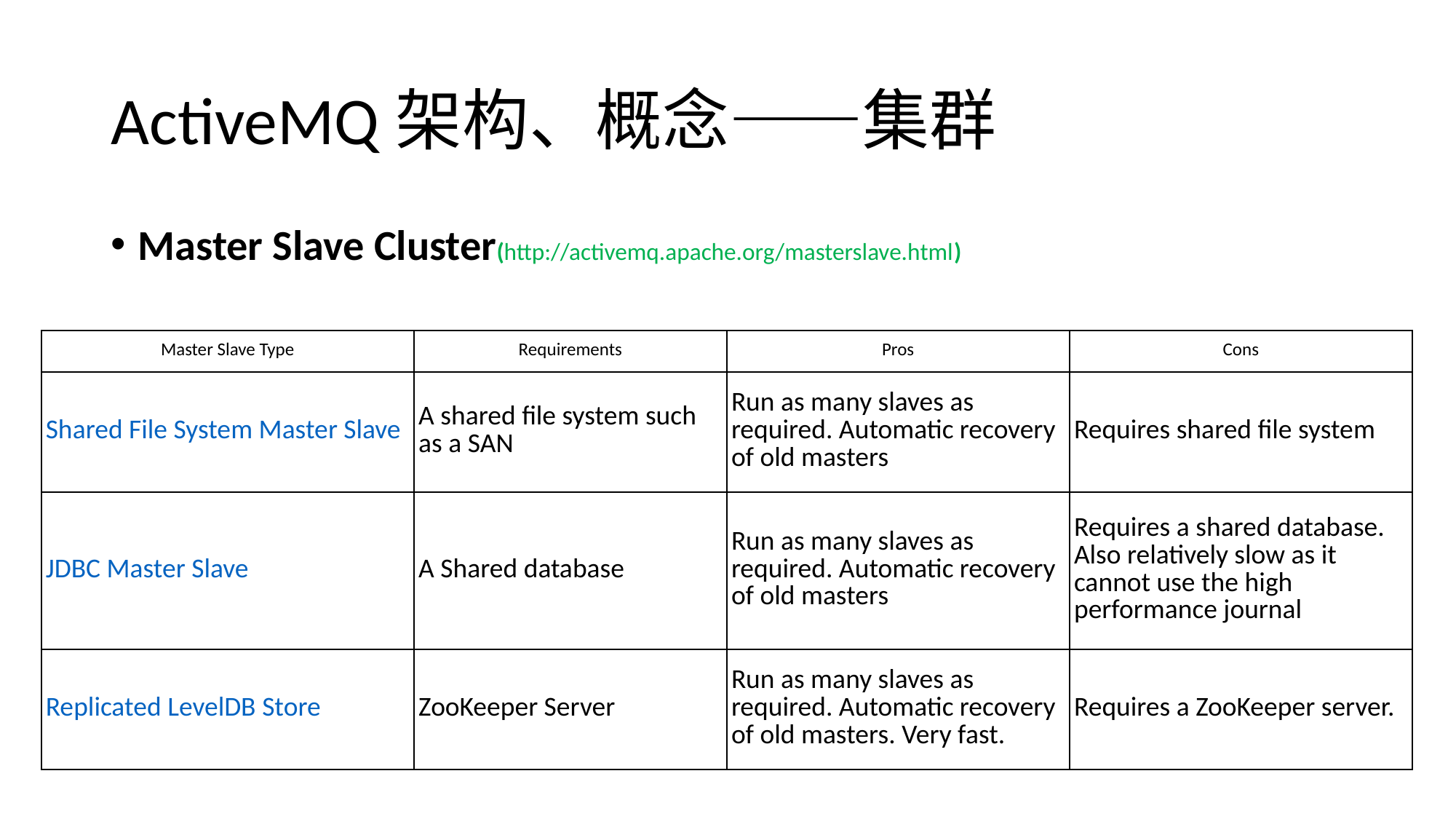

# ActiveMQ架构、概念——集群
Master Slave Cluster(http://activemq.apache.org/masterslave.html)

| Master Slave Type | Requirements | Pros | Cons |
| --- | --- | --- | --- |
| Shared File System Master Slave | A shared file system such as a SAN | Run as many slaves as required. Automatic recovery of old masters | Requires shared file system |
| JDBC Master Slave | A Shared database | Run as many slaves as required. Automatic recovery of old masters | Requires a shared database. Also relatively slow as it cannot use the high performance journal |
| Replicated LevelDB Store | ZooKeeper Server | Run as many slaves as required. Automatic recovery of old masters. Very fast. | Requires a ZooKeeper server. |